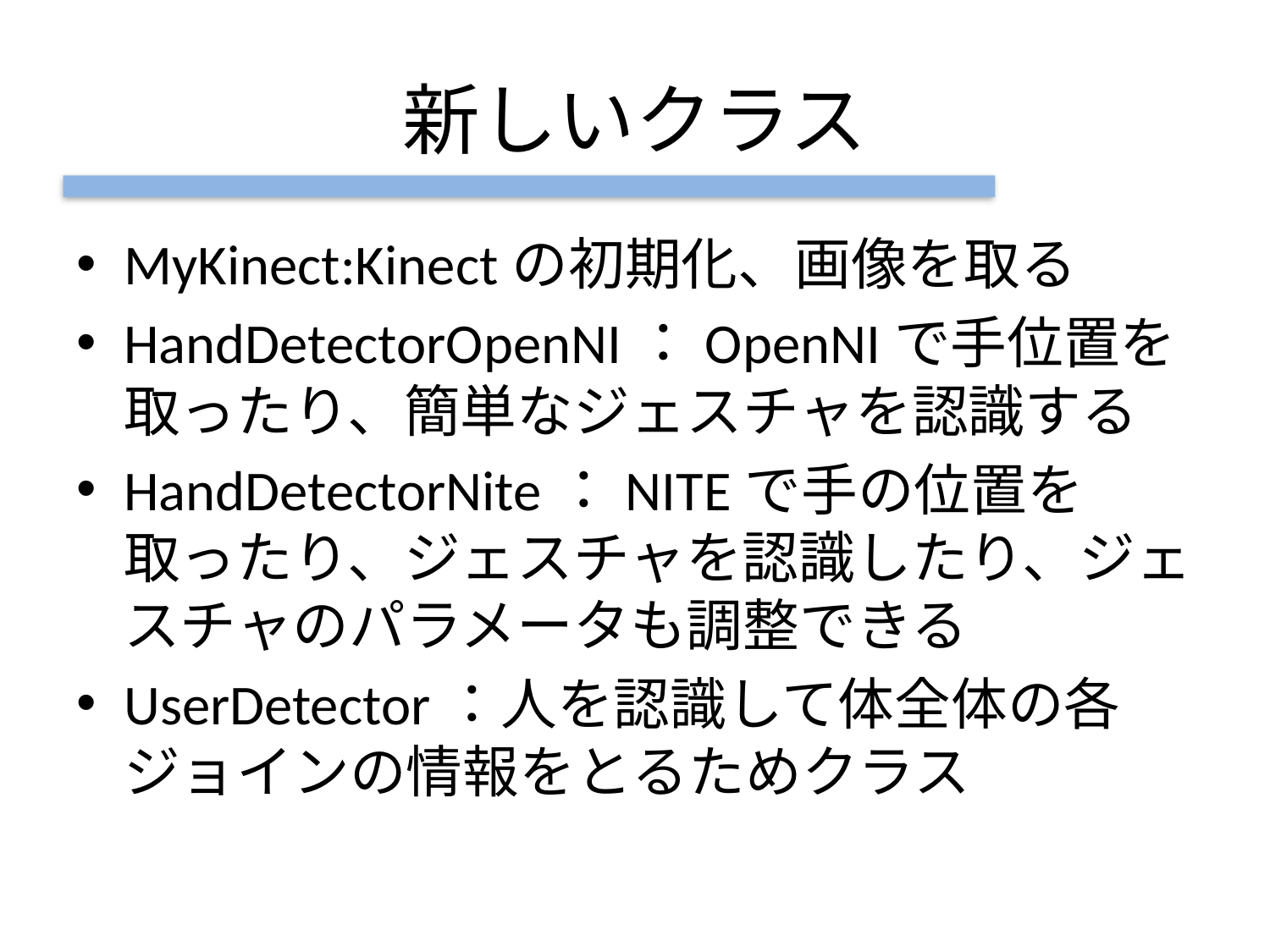

# 新しいクラス
MyKinect:Kinectの初期化、画像を取る
HandDetectorOpenNI：OpenNIで手位置を取ったり、簡単なジェスチャを認識する
HandDetectorNite：NITEで手の位置を取ったり、ジェスチャを認識したり、ジェスチャのパラメータも調整できる
UserDetector：人を認識して体全体の各ジョインの情報をとるためクラス